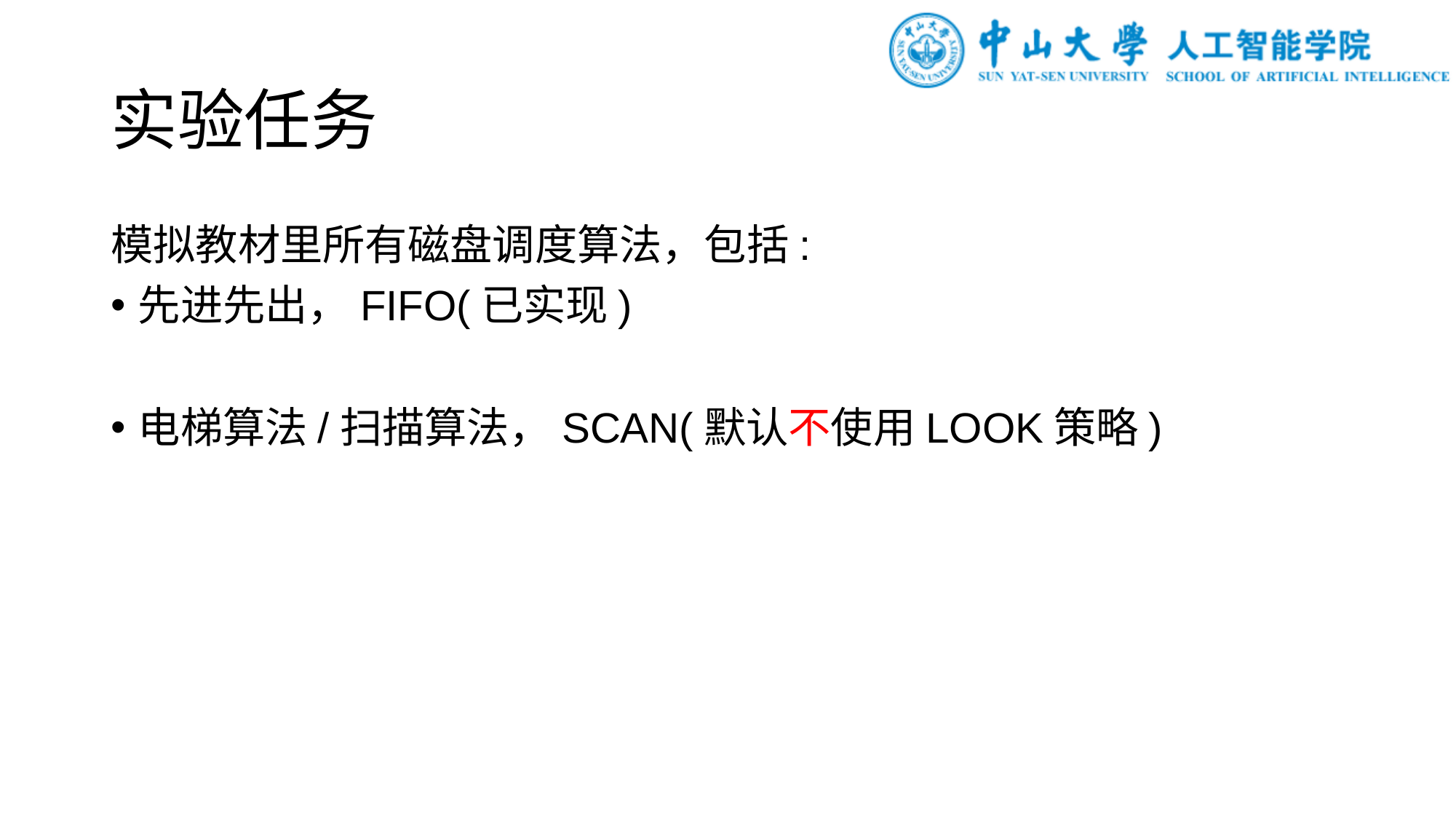

# 实验任务
模拟教材里所有磁盘调度算法，包括:
先进先出，FIFO(已实现)

电梯算法/扫描算法，SCAN(默认不使用LOOK策略)